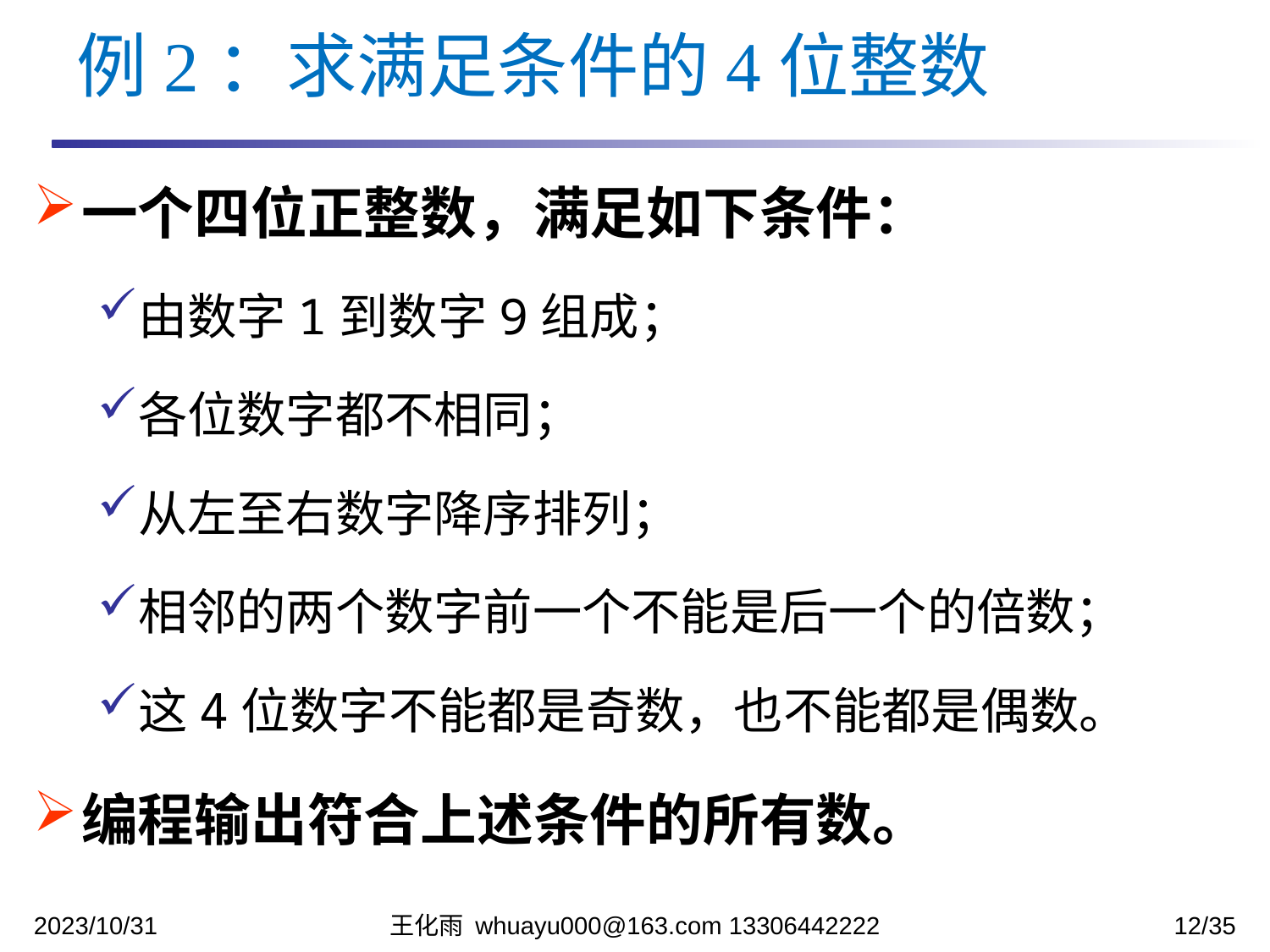

例2：求满足条件的4位整数
一个四位正整数，满足如下条件：
由数字1到数字9组成；
各位数字都不相同；
从左至右数字降序排列；
相邻的两个数字前一个不能是后一个的倍数；
这4位数字不能都是奇数，也不能都是偶数。
编程输出符合上述条件的所有数。
2023/10/31
王化雨 whuayu000@163.com 13306442222
12/35